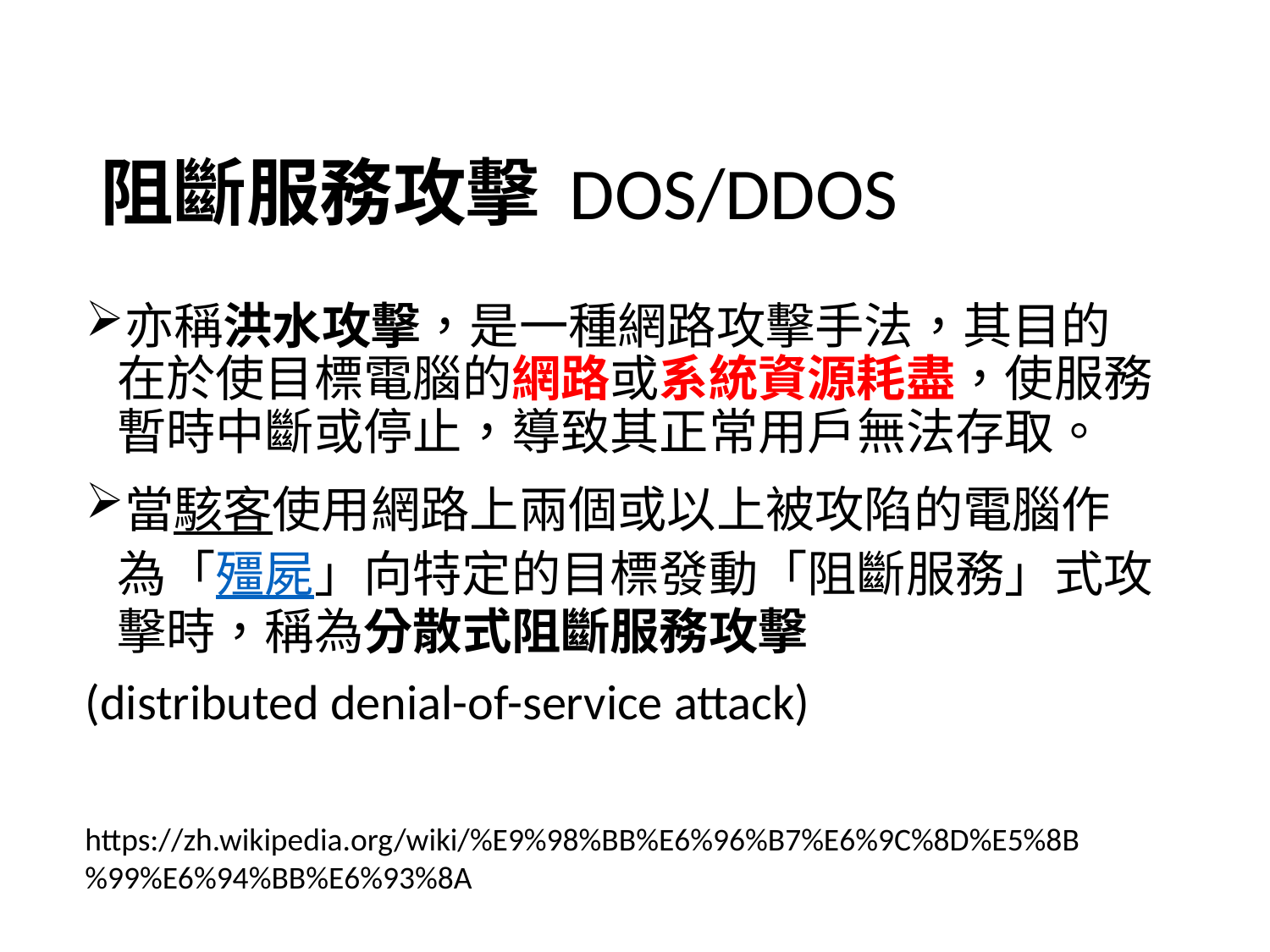

# 阻斷服務攻擊 DOS/DDOS
亦稱洪水攻擊，是一種網路攻擊手法，其目的在於使目標電腦的網路或系統資源耗盡，使服務暫時中斷或停止，導致其正常用戶無法存取。
當駭客使用網路上兩個或以上被攻陷的電腦作為「殭屍」向特定的目標發動「阻斷服務」式攻擊時，稱為分散式阻斷服務攻擊
(distributed denial-of-service attack)
https://zh.wikipedia.org/wiki/%E9%98%BB%E6%96%B7%E6%9C%8D%E5%8B%99%E6%94%BB%E6%93%8A